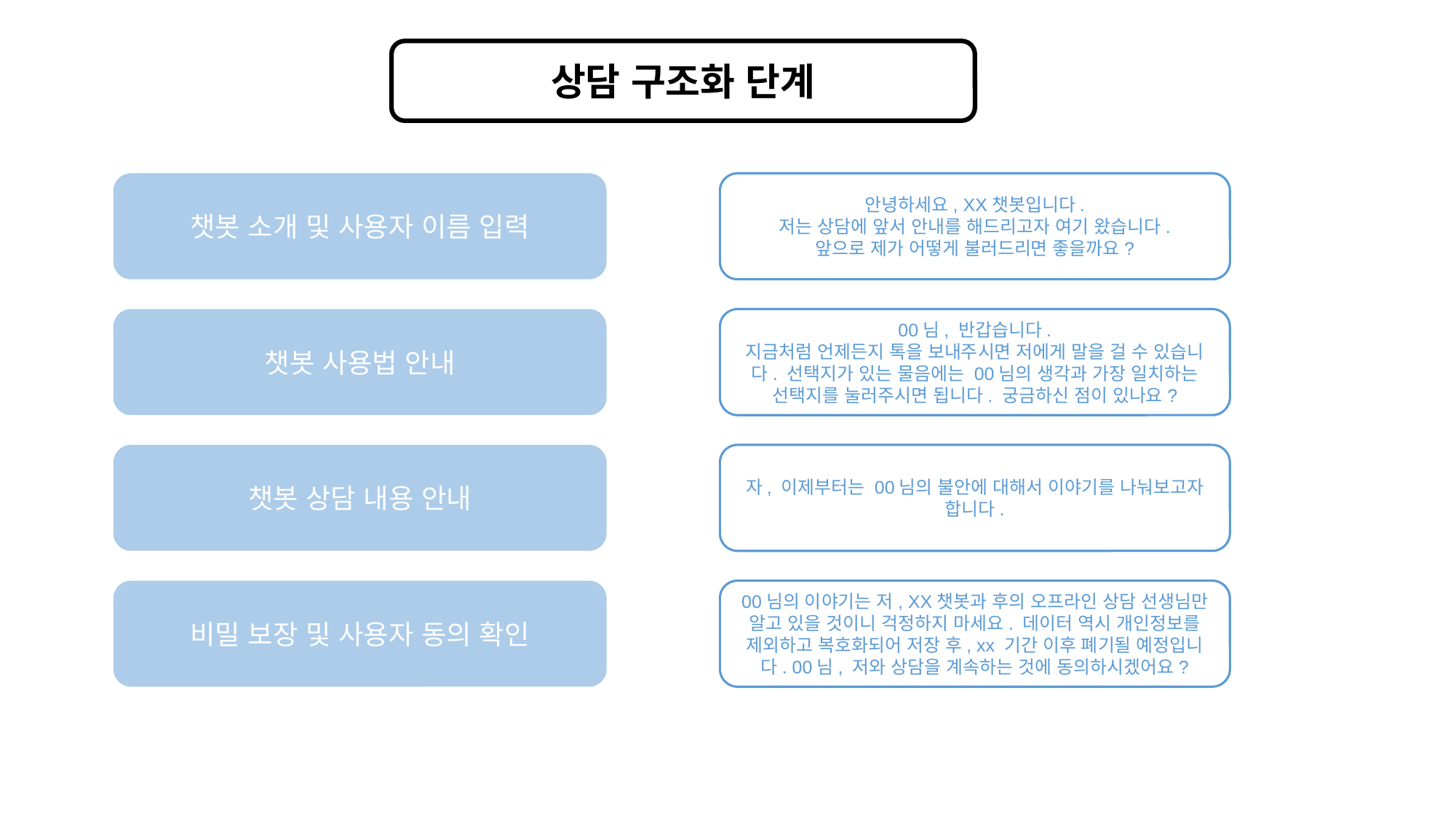

상담 구조화 단계
챗봇 소개 및 사용자 이름 입력
안녕하세요, XX챗봇입니다.
저는 상담에 앞서 안내를 해드리고자 여기 왔습니다.
앞으로 제가 어떻게 불러드리면 좋을까요?
챗봇 사용법 안내
00님, 반갑습니다.
지금처럼 언제든지 톡을 보내주시면 저에게 말을 걸 수 있습니다. 선택지가 있는 물음에는 00님의 생각과 가장 일치하는 선택지를 눌러주시면 됩니다. 궁금하신 점이 있나요?
챗봇 상담 내용 안내
자, 이제부터는 00님의 불안에 대해서 이야기를 나눠보고자 합니다.
비밀 보장 및 사용자 동의 확인
00님의 이야기는 저, XX챗봇과 후의 오프라인 상담 선생님만 알고 있을 것이니 걱정하지 마세요. 데이터 역시 개인정보를 제외하고 복호화되어 저장 후, xx 기간 이후 폐기될 예정입니다. 00님, 저와 상담을 계속하는 것에 동의하시겠어요?